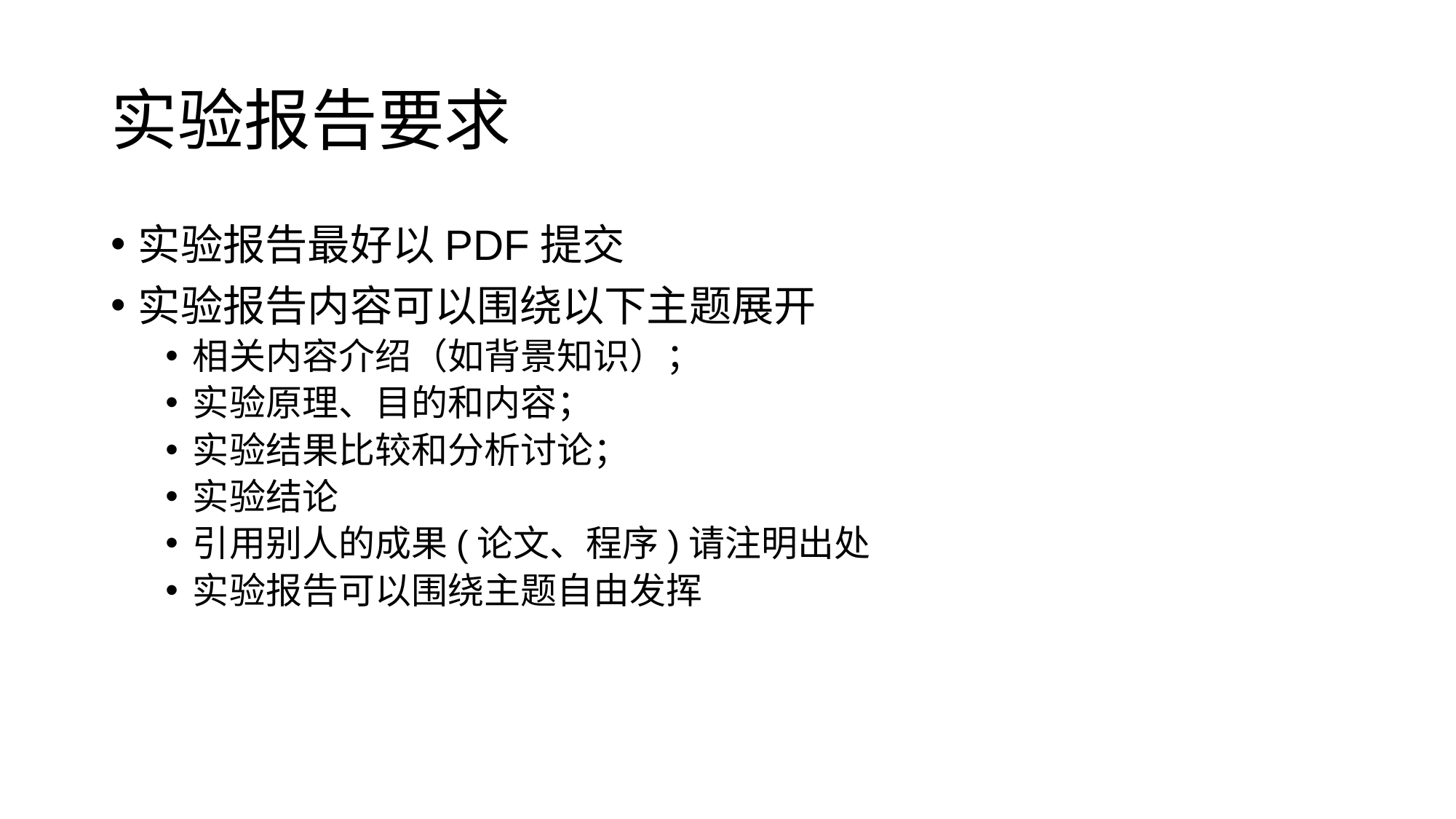

# 实验报告要求
实验报告最好以PDF提交
实验报告内容可以围绕以下主题展开
相关内容介绍（如背景知识）；
实验原理、目的和内容；
实验结果比较和分析讨论；
实验结论
引用别人的成果(论文、程序)请注明出处
实验报告可以围绕主题自由发挥